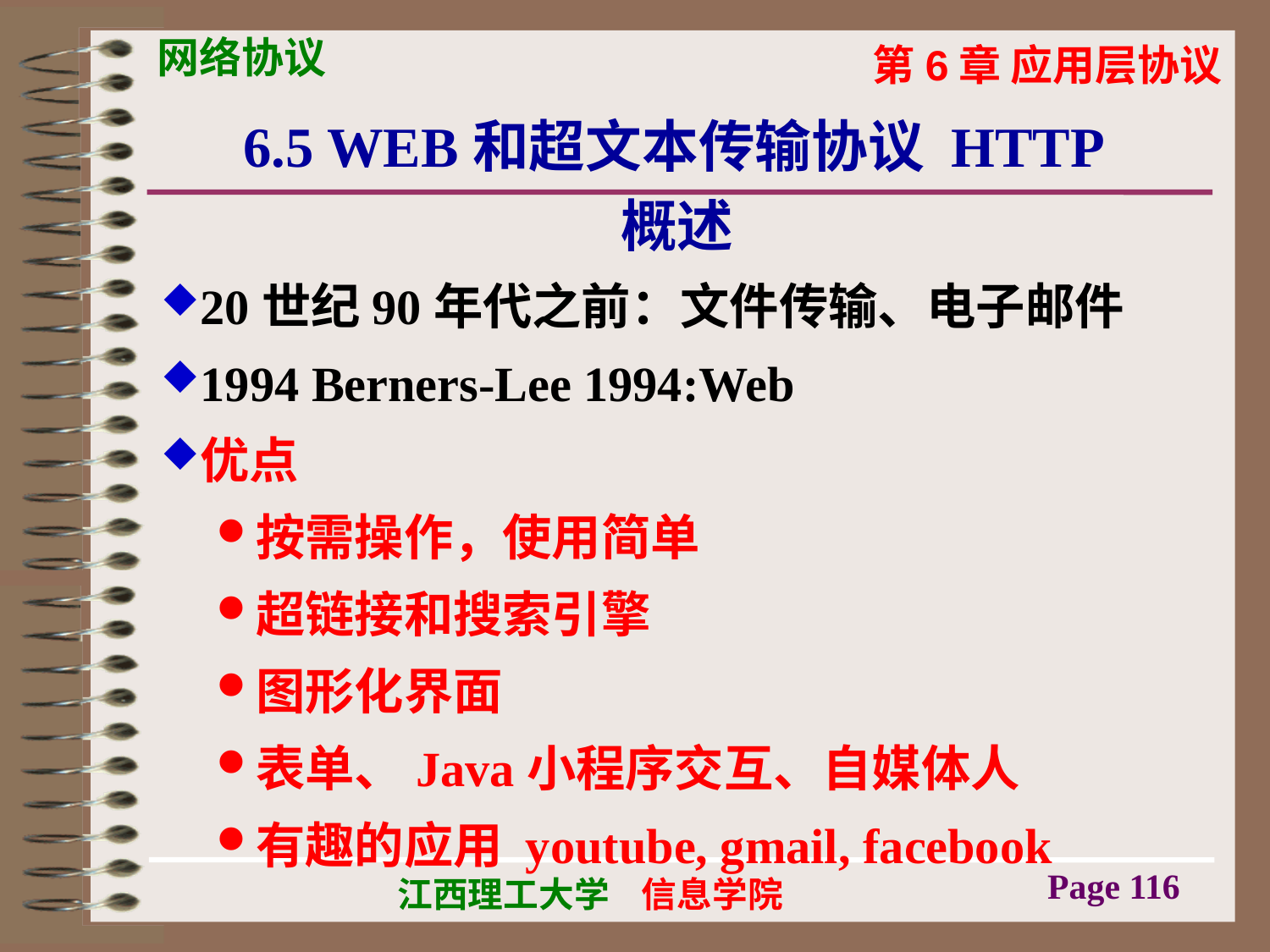

# 6.5 WEB和超文本传输协议 HTTP
概述
20世纪90年代之前：文件传输、电子邮件
1994 Berners-Lee 1994:Web
优点
按需操作，使用简单
超链接和搜索引擎
图形化界面
表单、Java小程序交互、自媒体人
有趣的应用 youtube, gmail, facebook

Page 116